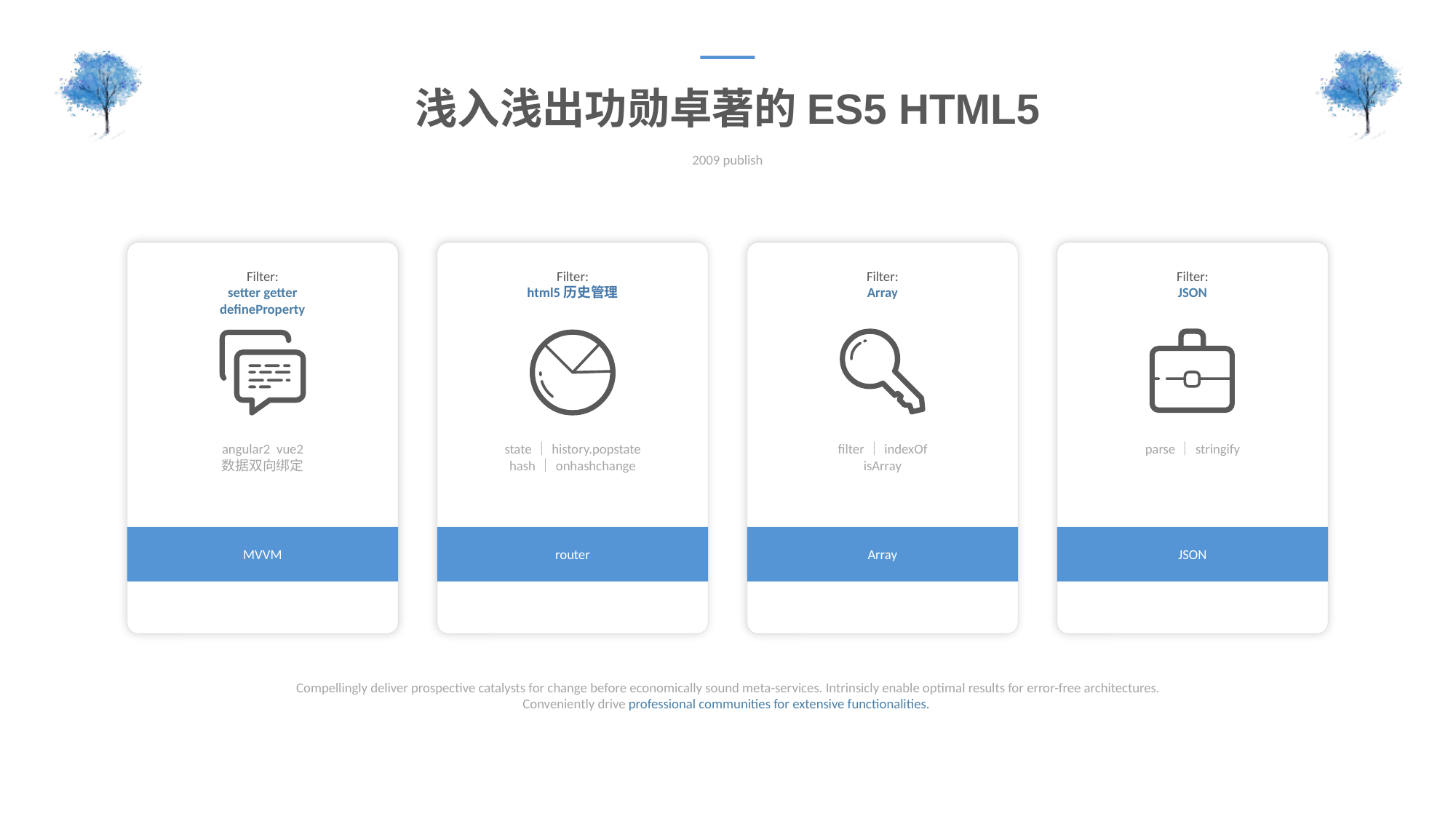

浅入浅出功勋卓著的ES5 HTML5
2009 publish

Filter:
setter getter
defineProperty

angular2  vue2
数据双向绑定

MVVM

Filter:
html5历史管理

state｜history.popstate
hash｜onhashchange

router

Filter:
Array

filter｜indexOf
isArray

Array

Filter:
JSON

parse｜stringify

JSON
Compellingly deliver prospective catalysts for change before economically sound meta-services. Intrinsicly enable optimal results for error-free architectures. Conveniently drive professional communities for extensive functionalities.